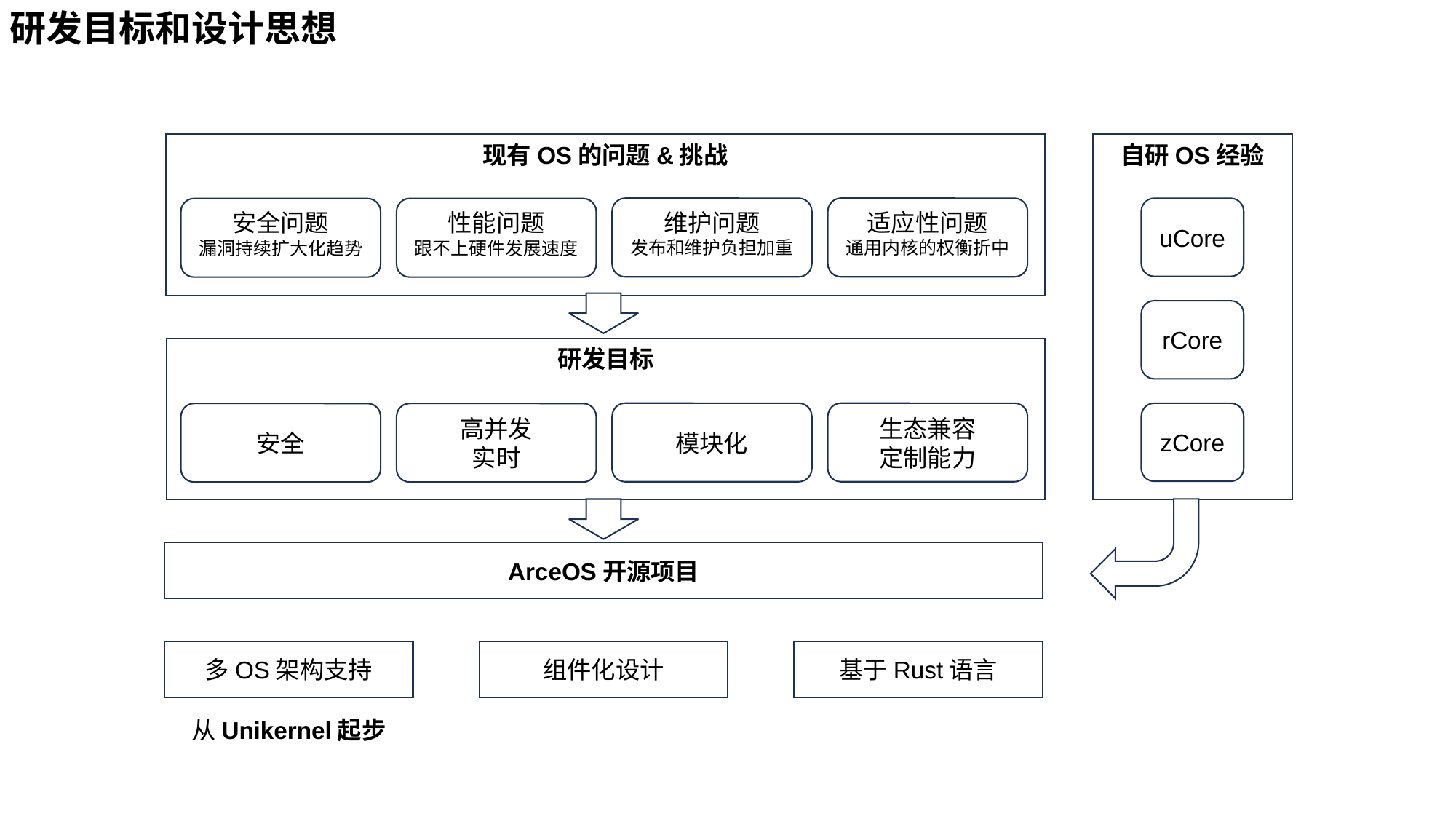

研发目标和设计思想
现有OS的问题&挑战
自研OS经验
维护问题
发布和维护负担加重
适应性问题
通用内核的权衡折中
uCore
性能问题
跟不上硬件发展速度
安全问题
漏洞持续扩大化趋势

rCore
研发目标
模块化
生态兼容
定制能力
zCore
高并发
实时
安全

ArceOS开源项目
多OS架构支持
组件化设计
基于Rust语言
从Unikernel起步